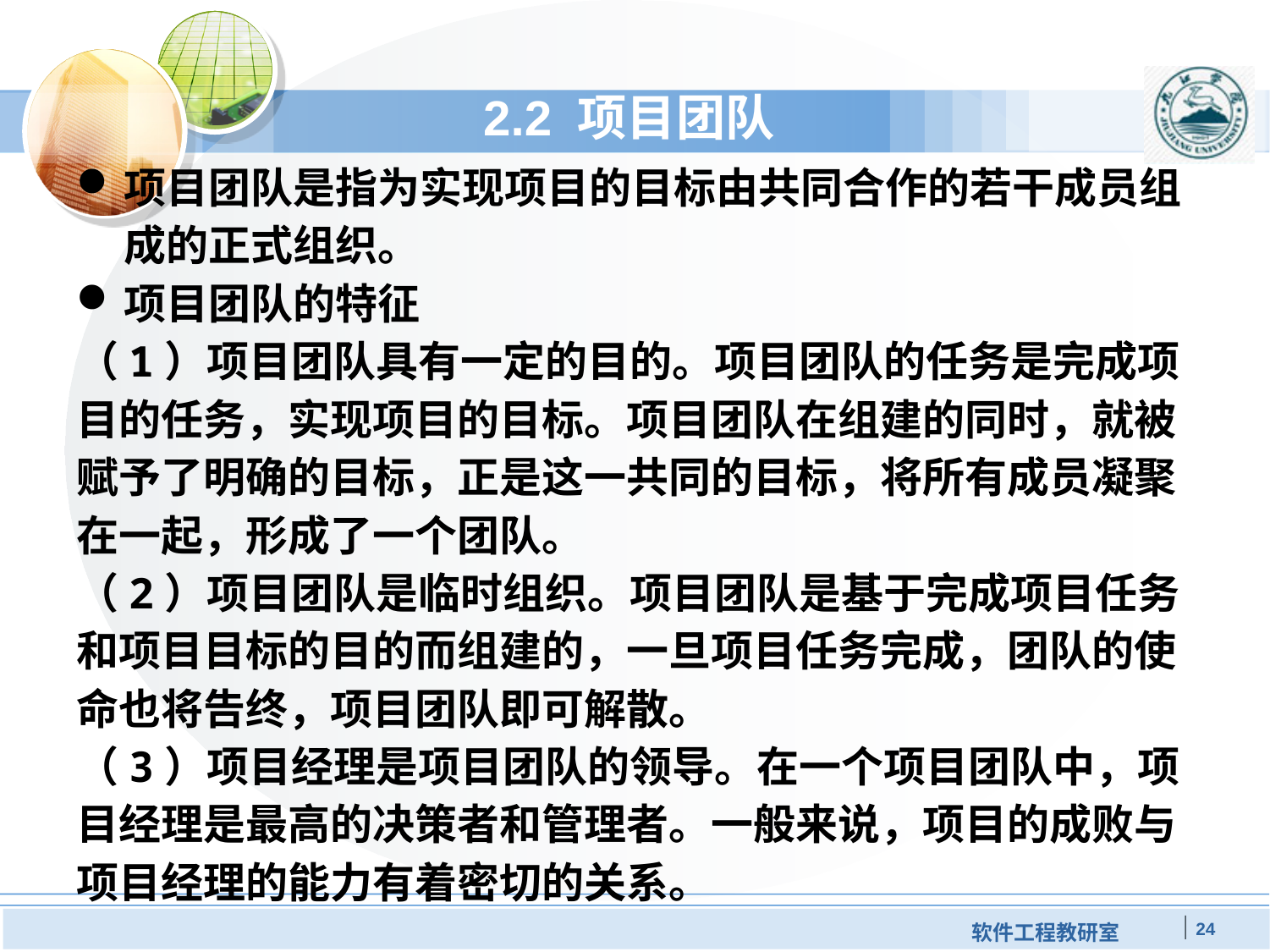

# 2.2 项目团队
项目团队是指为实现项目的目标由共同合作的若干成员组成的正式组织。
项目团队的特征
（1）项目团队具有一定的目的。项目团队的任务是完成项目的任务，实现项目的目标。项目团队在组建的同时，就被赋予了明确的目标，正是这一共同的目标，将所有成员凝聚在一起，形成了一个团队。
（2）项目团队是临时组织。项目团队是基于完成项目任务和项目目标的目的而组建的，一旦项目任务完成，团队的使命也将告终，项目团队即可解散。
（3）项目经理是项目团队的领导。在一个项目团队中，项目经理是最高的决策者和管理者。一般来说，项目的成败与项目经理的能力有着密切的关系。